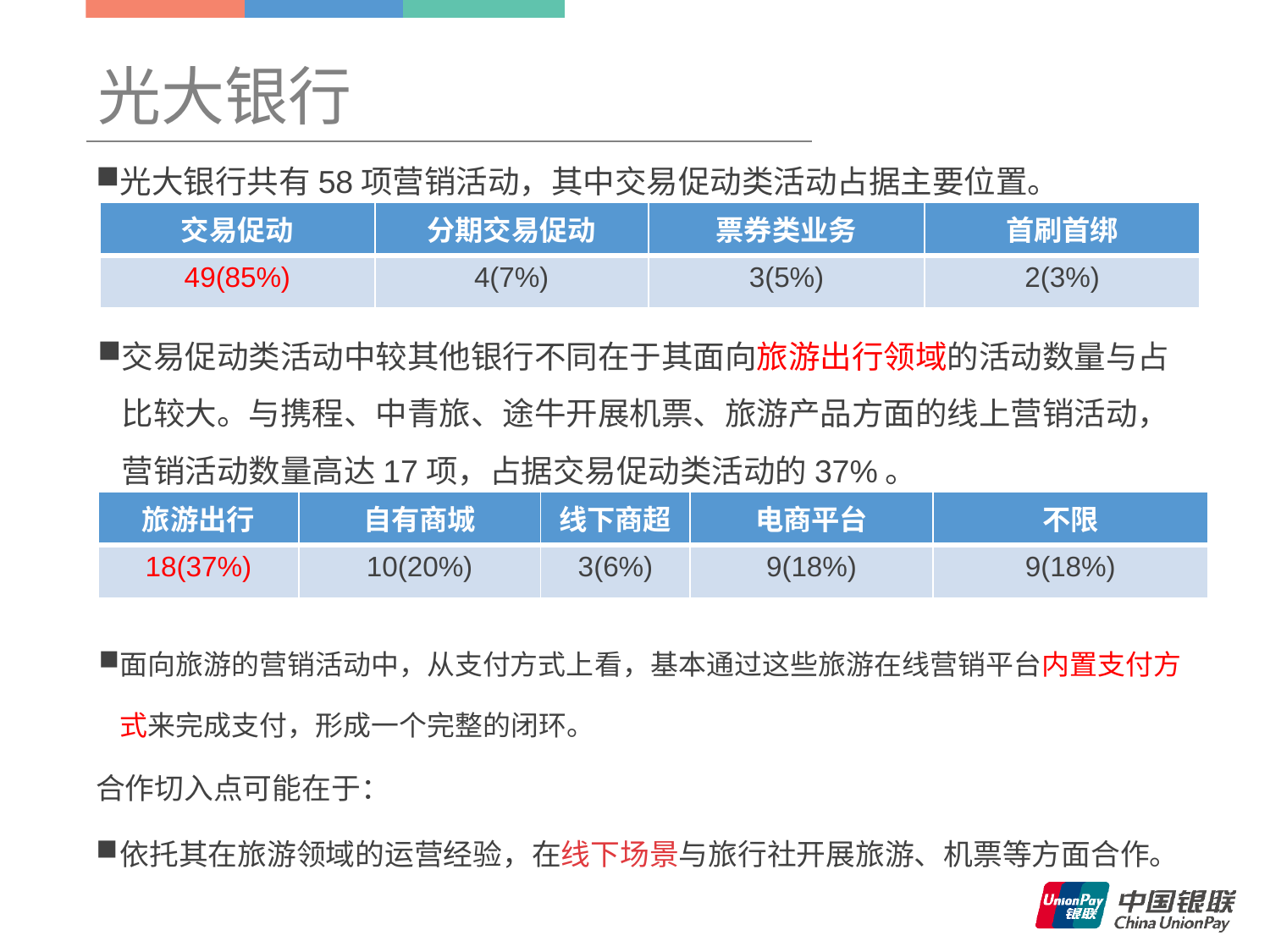

光大银行
光大银行共有58项营销活动，其中交易促动类活动占据主要位置。
| 交易促动 | 分期交易促动 | 票券类业务 | 首刷首绑 |
| --- | --- | --- | --- |
| 49(85%) | 4(7%) | 3(5%) | 2(3%) |
交易促动类活动中较其他银行不同在于其面向旅游出行领域的活动数量与占比较大。与携程、中青旅、途牛开展机票、旅游产品方面的线上营销活动，营销活动数量高达17项，占据交易促动类活动的37%。
| 旅游出行 | 自有商城 | 线下商超 | 电商平台 | 不限 |
| --- | --- | --- | --- | --- |
| 18(37%) | 10(20%) | 3(6%) | 9(18%) | 9(18%) |
面向旅游的营销活动中，从支付方式上看，基本通过这些旅游在线营销平台内置支付方式来完成支付，形成一个完整的闭环。

合作切入点可能在于：
依托其在旅游领域的运营经验，在线下场景与旅行社开展旅游、机票等方面合作。